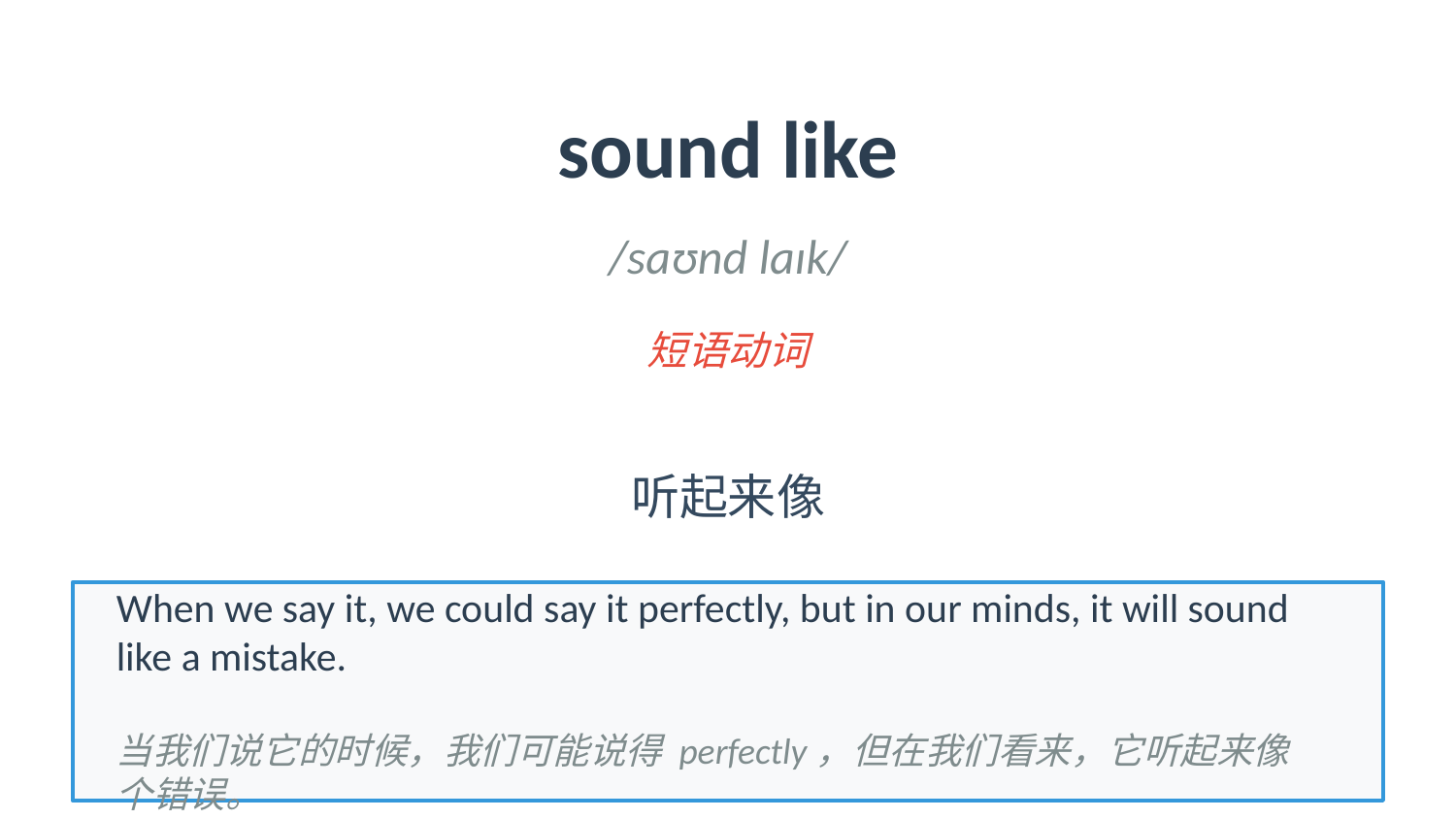

sound like
/saʊnd laɪk/
短语动词
听起来像

When we say it, we could say it perfectly, but in our minds, it will sound like a mistake.

当我们说它的时候，我们可能说得 perfectly，但在我们看来，它听起来像个错误。